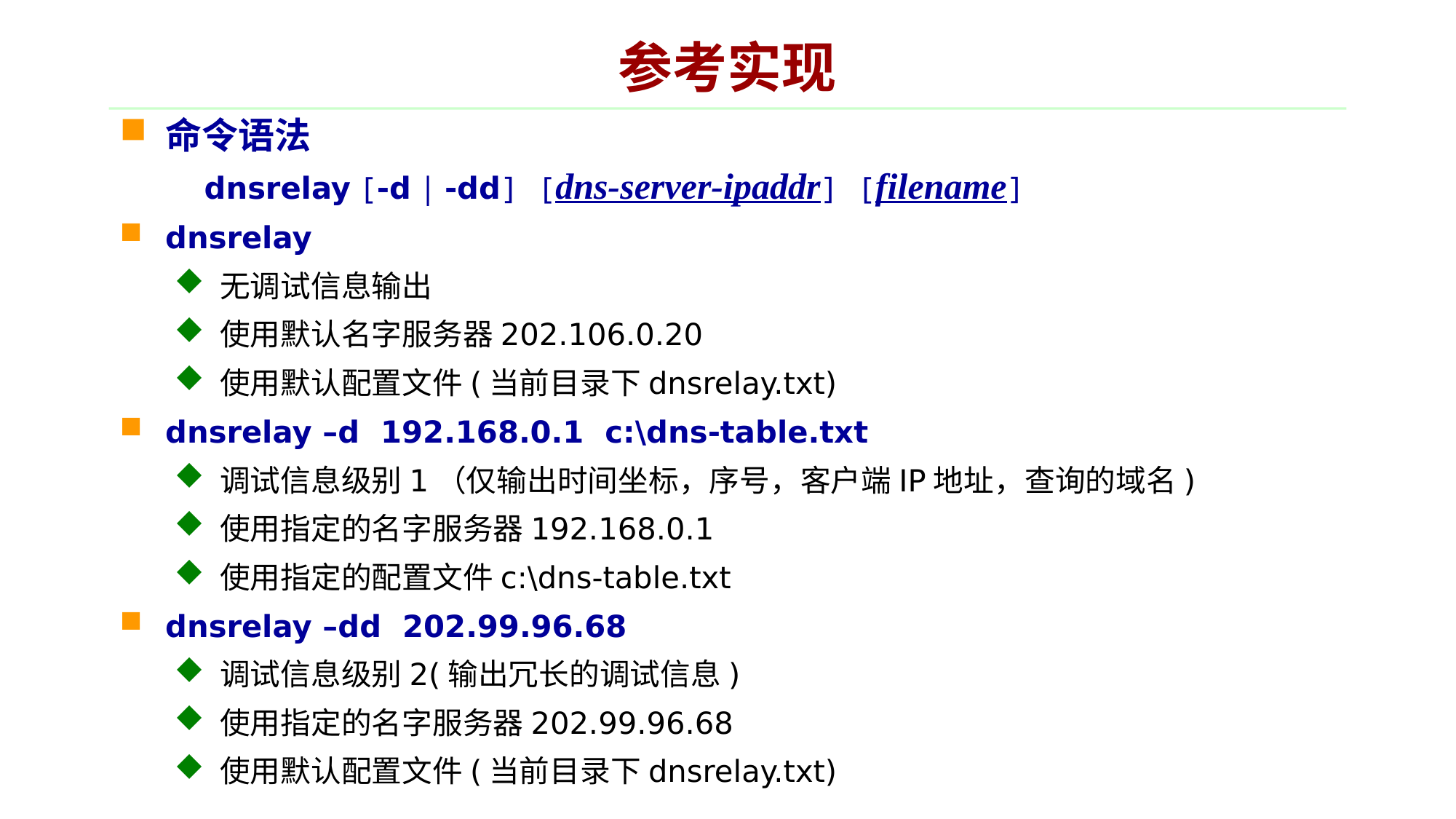

# 参考实现
命令语法
        dnsrelay [-d | -dd] [dns-server-ipaddr] [filename]
dnsrelay
无调试信息输出
使用默认名字服务器202.106.0.20
使用默认配置文件(当前目录下dnsrelay.txt)
dnsrelay –d  192.168.0.1  c:\dns-table.txt
调试信息级别1（仅输出时间坐标，序号，客户端IP地址，查询的域名)
使用指定的名字服务器192.168.0.1
使用指定的配置文件c:\dns-table.txt
dnsrelay –dd  202.99.96.68
调试信息级别2(输出冗长的调试信息)
使用指定的名字服务器202.99.96.68
使用默认配置文件(当前目录下dnsrelay.txt)